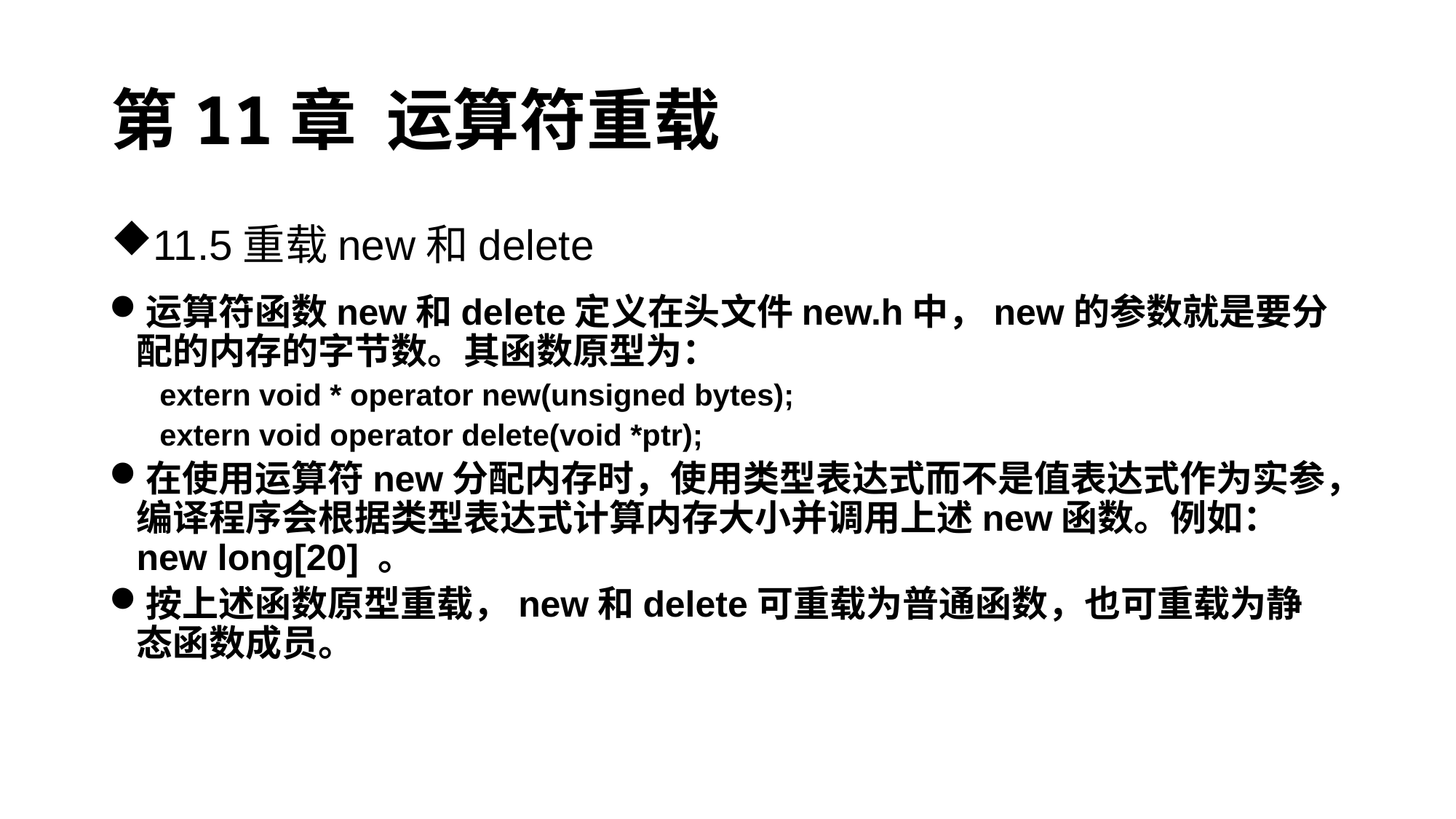

# 第11章  运算符重载
11.5重载new和delete

运算符函数new和delete定义在头文件new.h中，new的参数就是要分配的内存的字节数。其函数原型为：
      extern void * operator new(unsigned bytes);
      extern void operator delete(void *ptr);
在使用运算符new分配内存时，使用类型表达式而不是值表达式作为实参，编译程序会根据类型表达式计算内存大小并调用上述new函数。例如：new long[20] 。
按上述函数原型重载，new和delete可重载为普通函数，也可重载为静态函数成员。